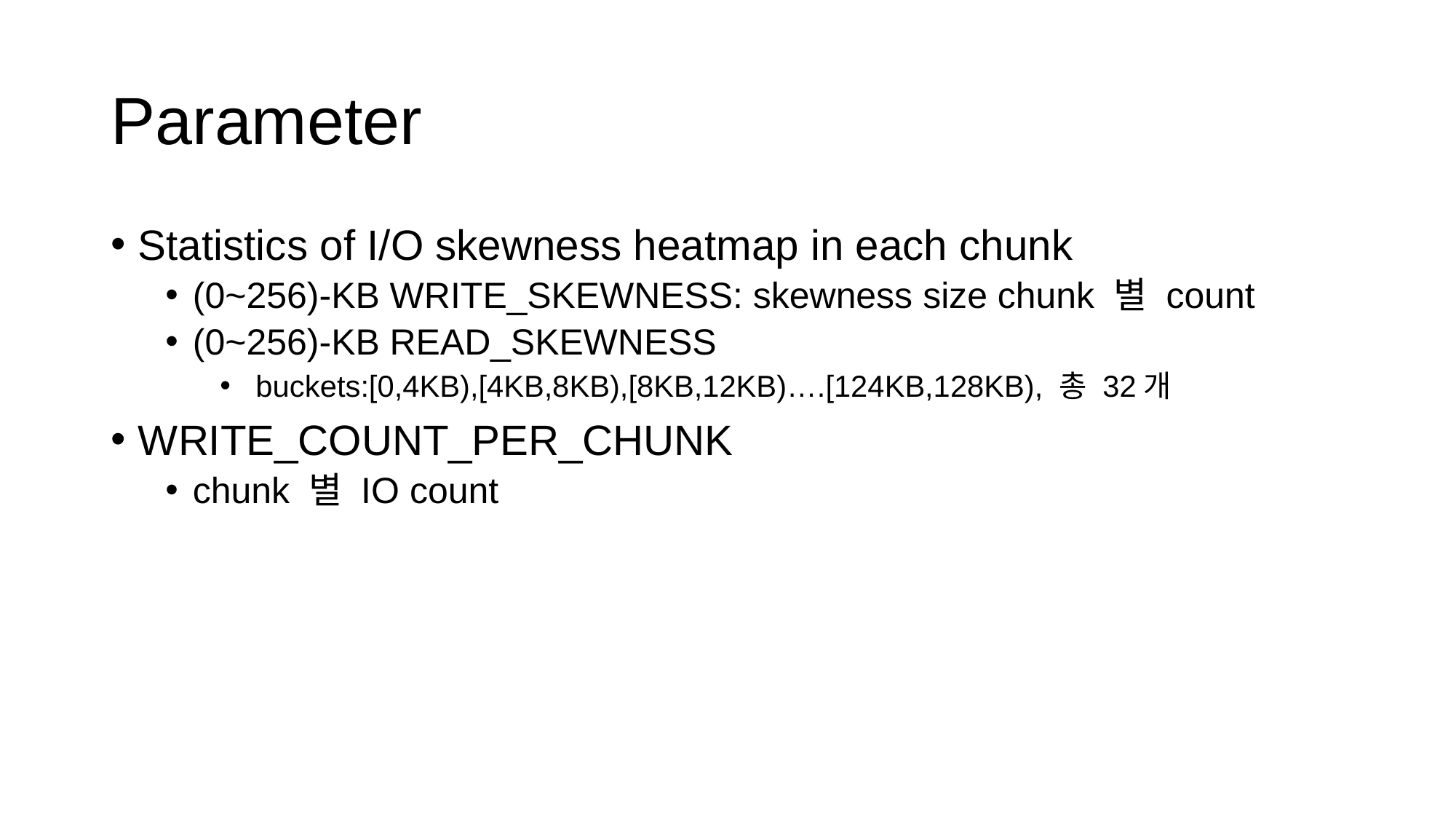

# Parameter
Statistics of I/O skewness heatmap in each chunk
(0~256)-KB WRITE_SKEWNESS: skewness size chunk 별 count
(0~256)-KB READ_SKEWNESS
 buckets:[0,4KB),[4KB,8KB),[8KB,12KB)….[124KB,128KB), 총 32개
WRITE_COUNT_PER_CHUNK
chunk 별 IO count